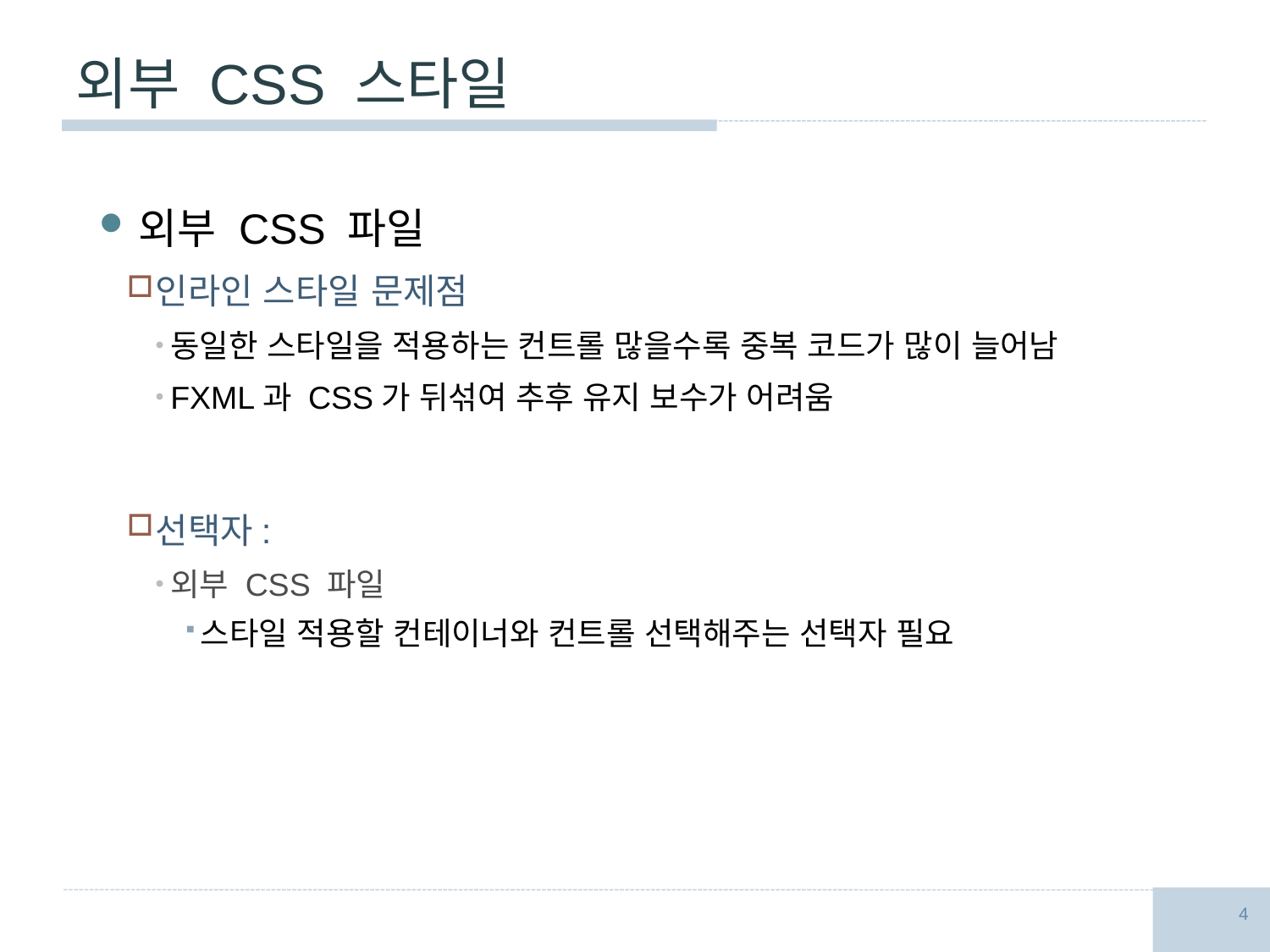

# 외부 CSS 스타일
외부 CSS 파일
인라인 스타일 문제점
동일한 스타일을 적용하는 컨트롤 많을수록 중복 코드가 많이 늘어남
FXML과 CSS가 뒤섞여 추후 유지 보수가 어려움

선택자:
외부 CSS 파일
스타일 적용할 컨테이너와 컨트롤 선택해주는 선택자 필요